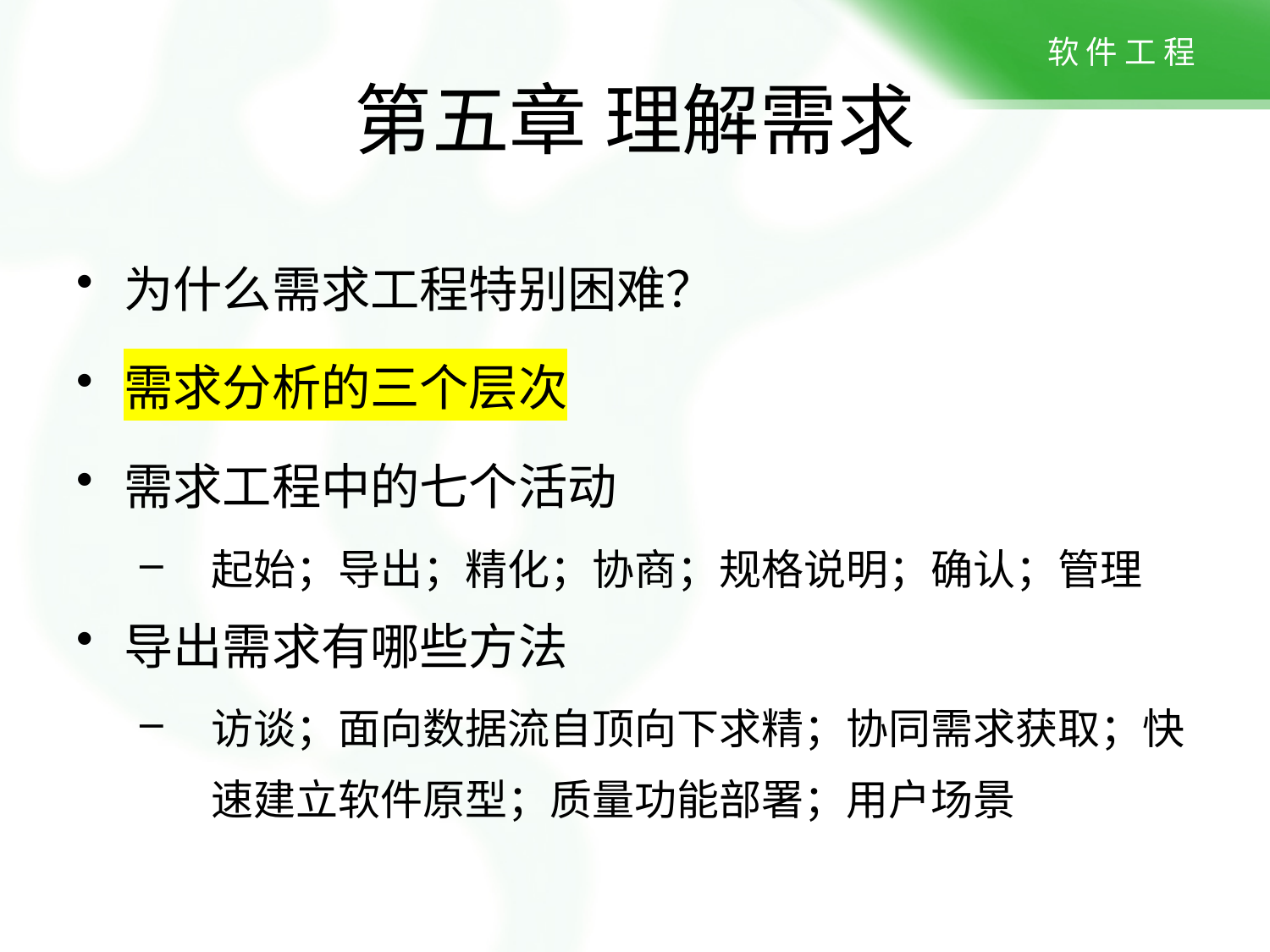

# 第五章 理解需求
为什么需求工程特别困难？
需求分析的三个层次
需求工程中的七个活动
起始；导出；精化；协商；规格说明；确认；管理
导出需求有哪些方法
访谈；面向数据流自顶向下求精；协同需求获取；快速建立软件原型；质量功能部署；用户场景